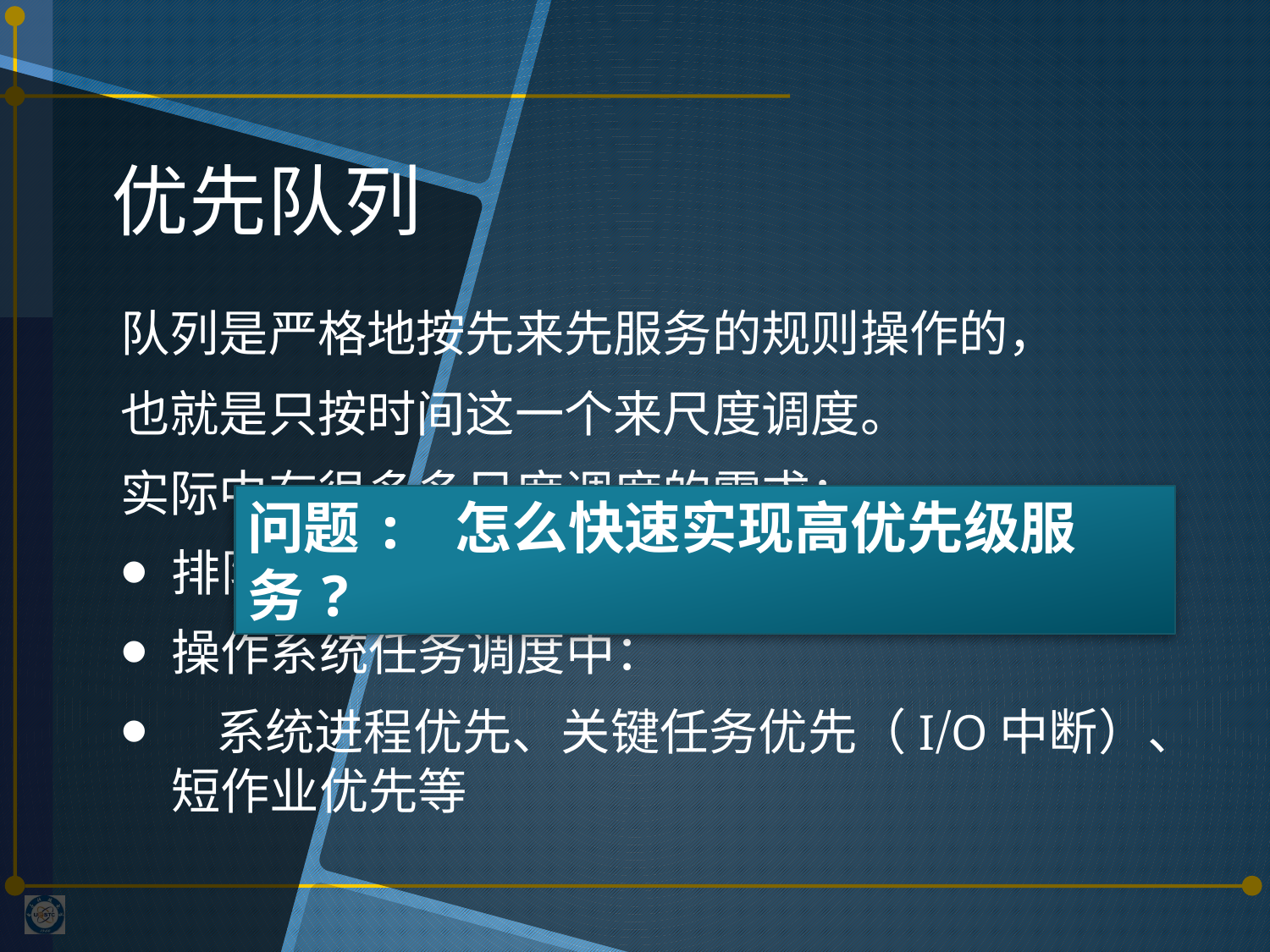

# 优先队列
队列是严格地按先来先服务的规则操作的，
也就是只按时间这一个来尺度调度。
实际中有很多多尺度调度的需求：
排队中：老人优先、军人优先等
操作系统任务调度中：
   系统进程优先、关键任务优先（I/O中断）、短作业优先等
问题: 怎么快速实现高优先级服务?